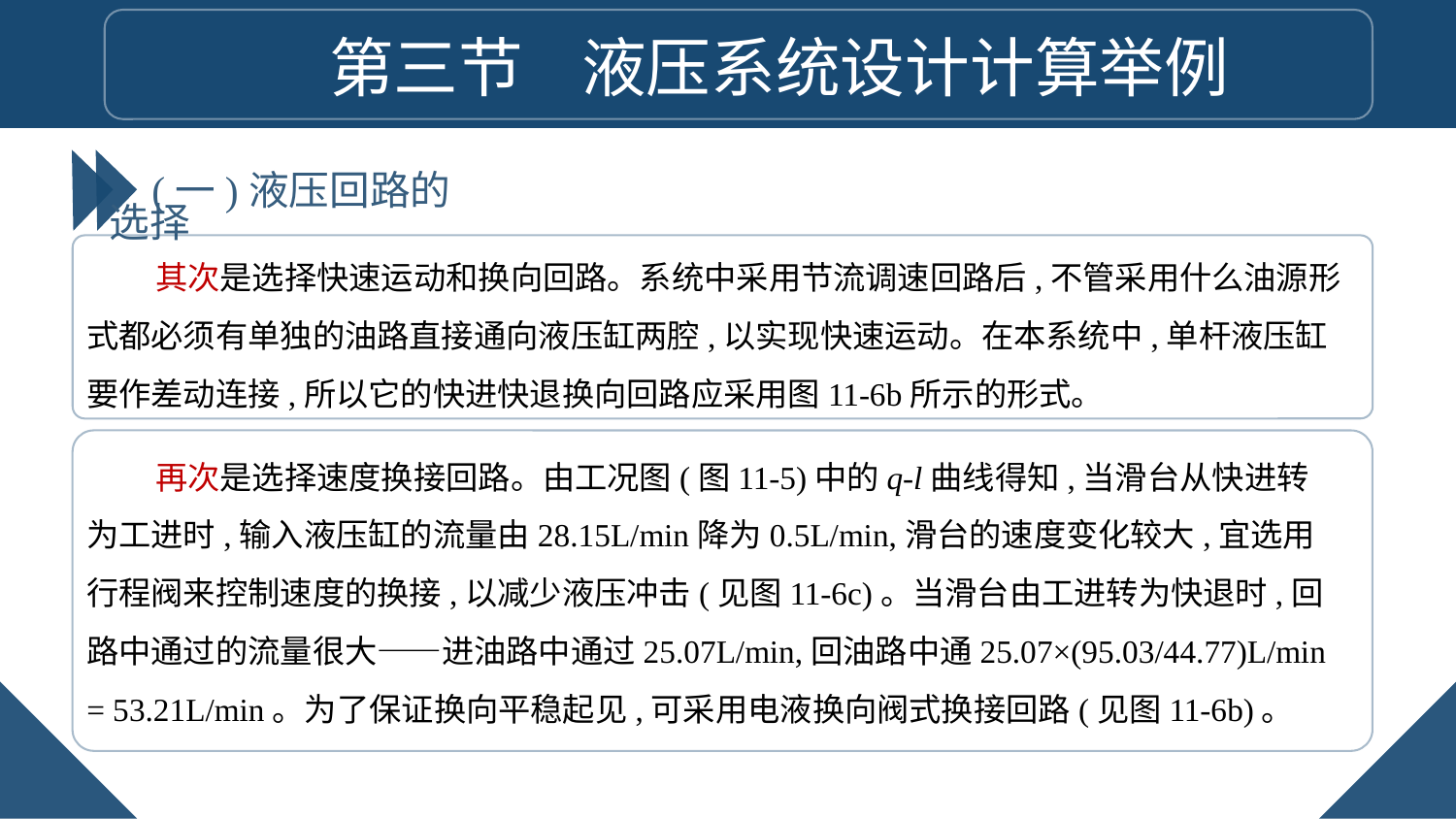

第三节    液压系统设计计算举例

(一)液压回路的选择
其次是选择快速运动和换向回路。系统中采用节流调速回路后,不管采用什么油源形式都必须有单独的油路直接通向液压缸两腔,以实现快速运动。在本系统中,单杆液压缸要作差动连接,所以它的快进快退换向回路应采用图11-6b所示的形式。

再次是选择速度换接回路。由工况图(图11-5)中的q-l曲线得知,当滑台从快进转为工进时,输入液压缸的流量由28.15L/min降为0.5L/min,滑台的速度变化较大,宜选用行程阀来控制速度的换接,以减少液压冲击(见图11-6c)。当滑台由工进转为快退时,回路中通过的流量很大——进油路中通过25.07L/min,回油路中通25.07×(95.03/44.77)L/min = 53.21L/min。为了保证换向平稳起见,可采用电液换向阀式换接回路(见图11-6b)。